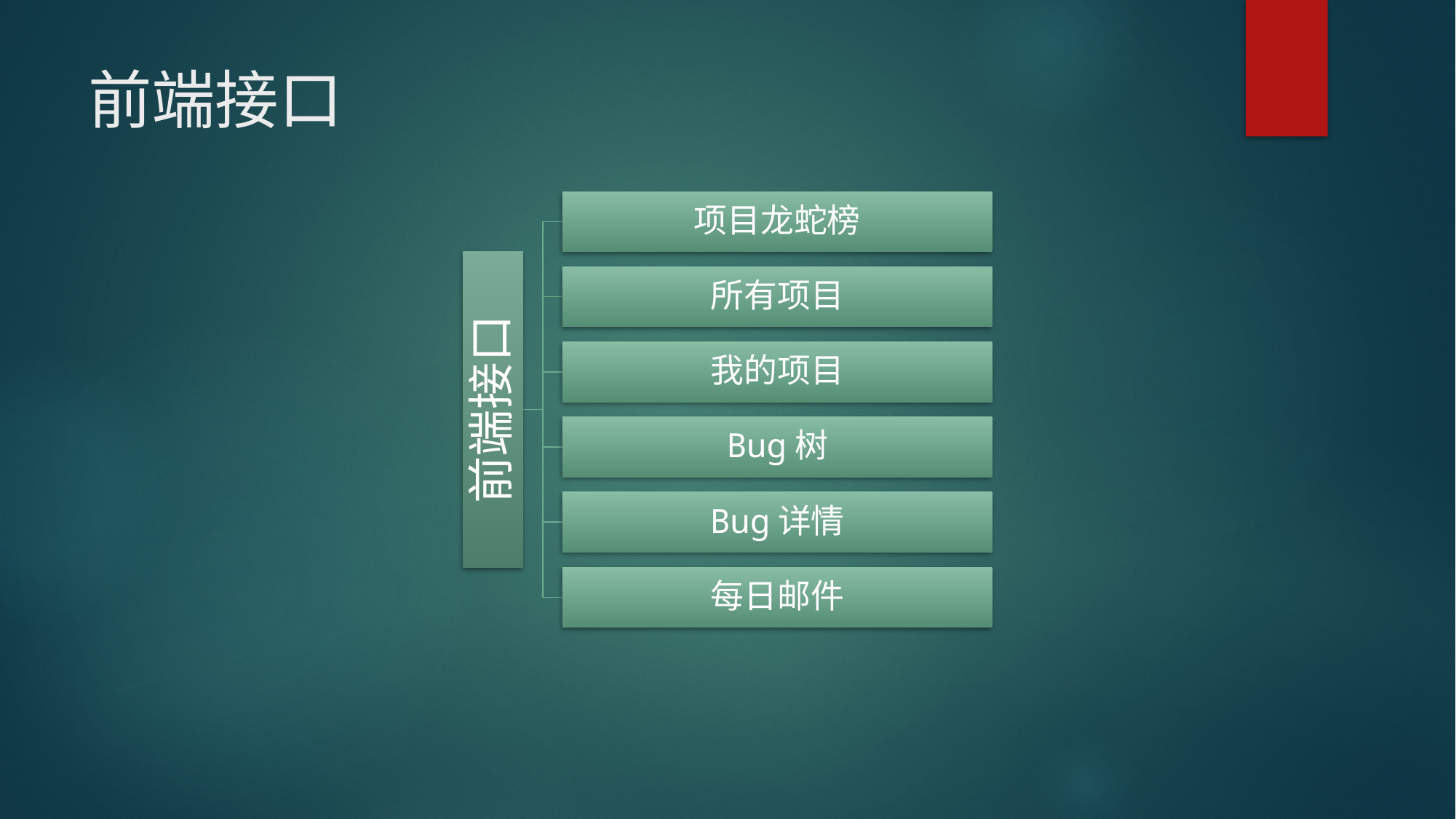

# 前端接口

前端接口
项目龙蛇榜
所有项目
我的项目
Bug树
Bug详情
每日邮件